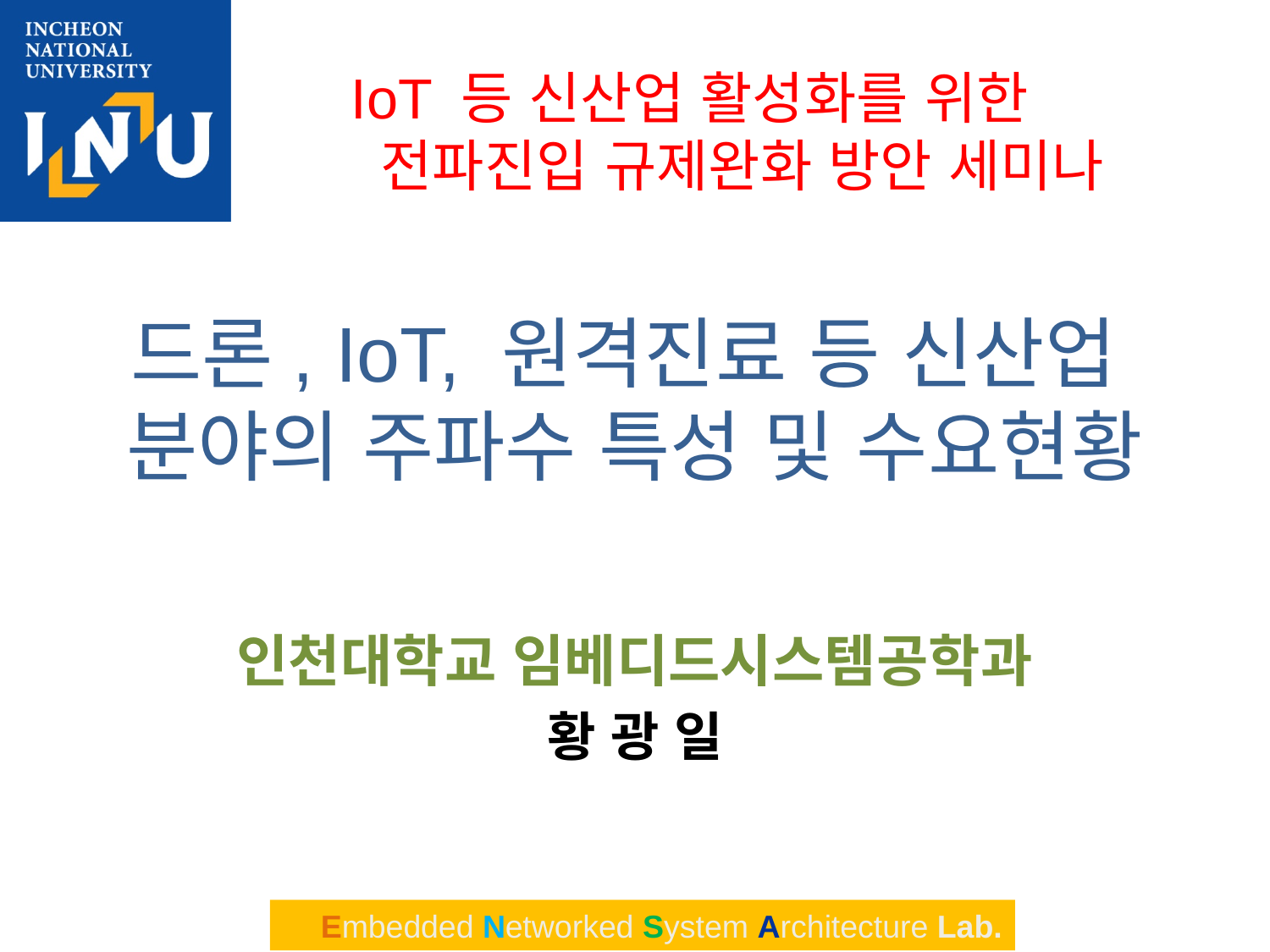

IoT 등 신산업 활성화를 위한
 전파진입 규제완화 방안 세미나
# 드론, IoT, 원격진료 등 신산업 분야의 주파수 특성 및 수요현황

인천대학교 임베디드시스템공학과
황 광 일